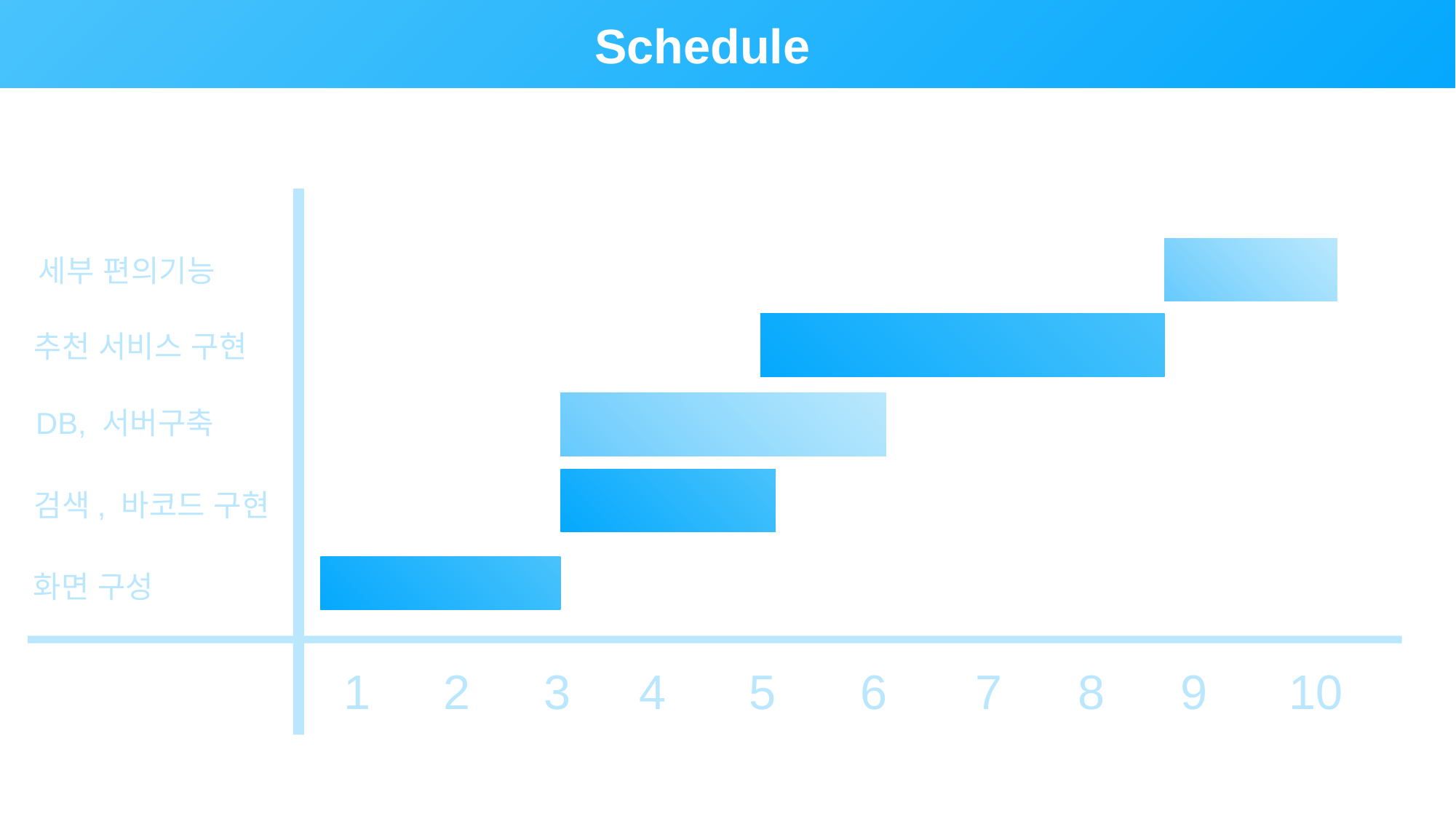

Schedule

세부 편의기능

추천 서비스 구현

DB, 서버구축

검색, 바코드 구현
화면 구성
1
2
3
4
5
6
7
8
9
10